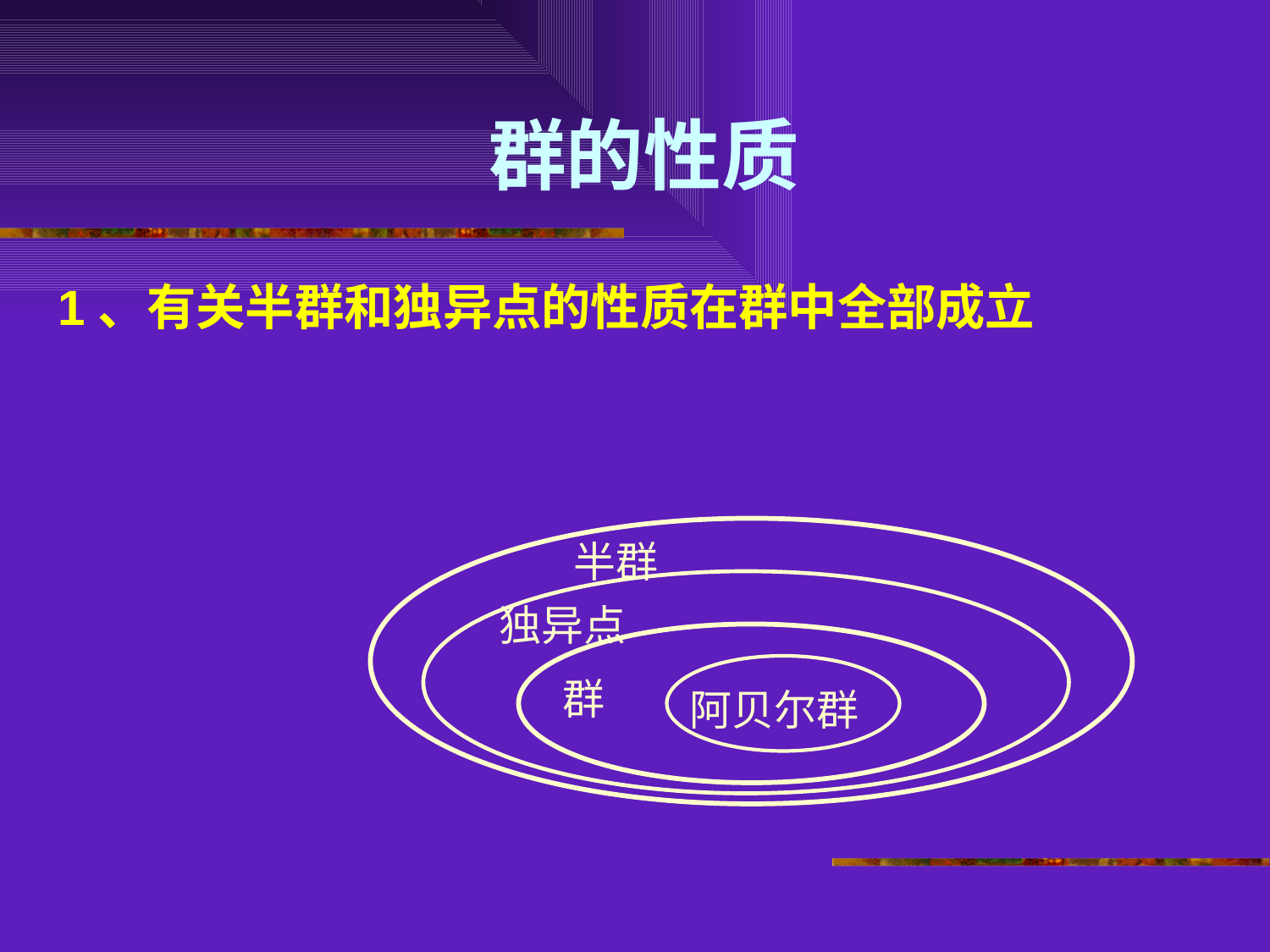

# 群的性质
1、有关半群和独异点的性质在群中全部成立

半群

独异点

群
阿贝尔群